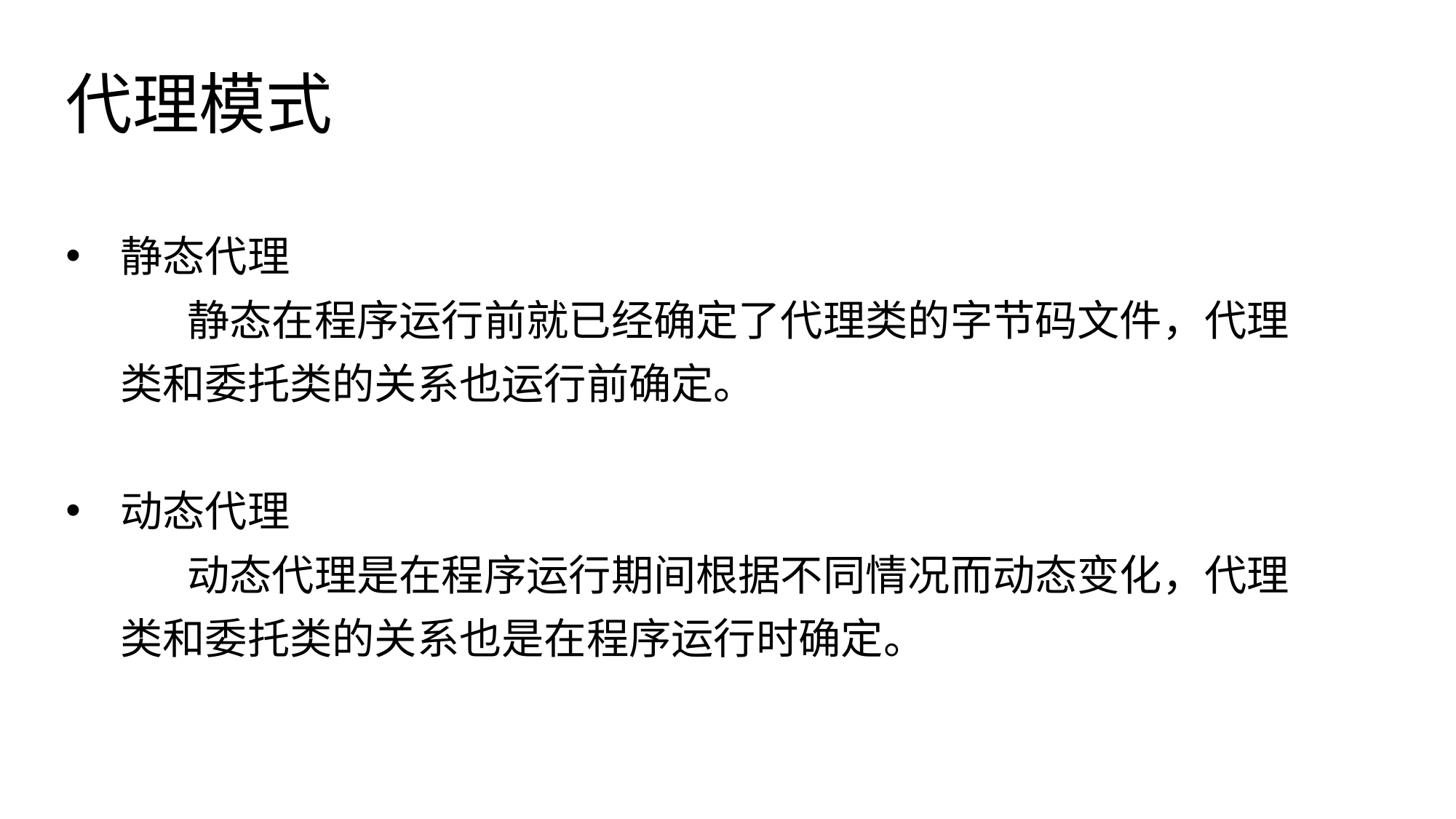

代理模式
静态代理
      静态在程序运行前就已经确定了代理类的字节码文件，代理类和委托类的关系也运行前确定。

动态代理
      动态代理是在程序运行期间根据不同情况而动态变化，代理类和委托类的关系也是在程序运行时确定。